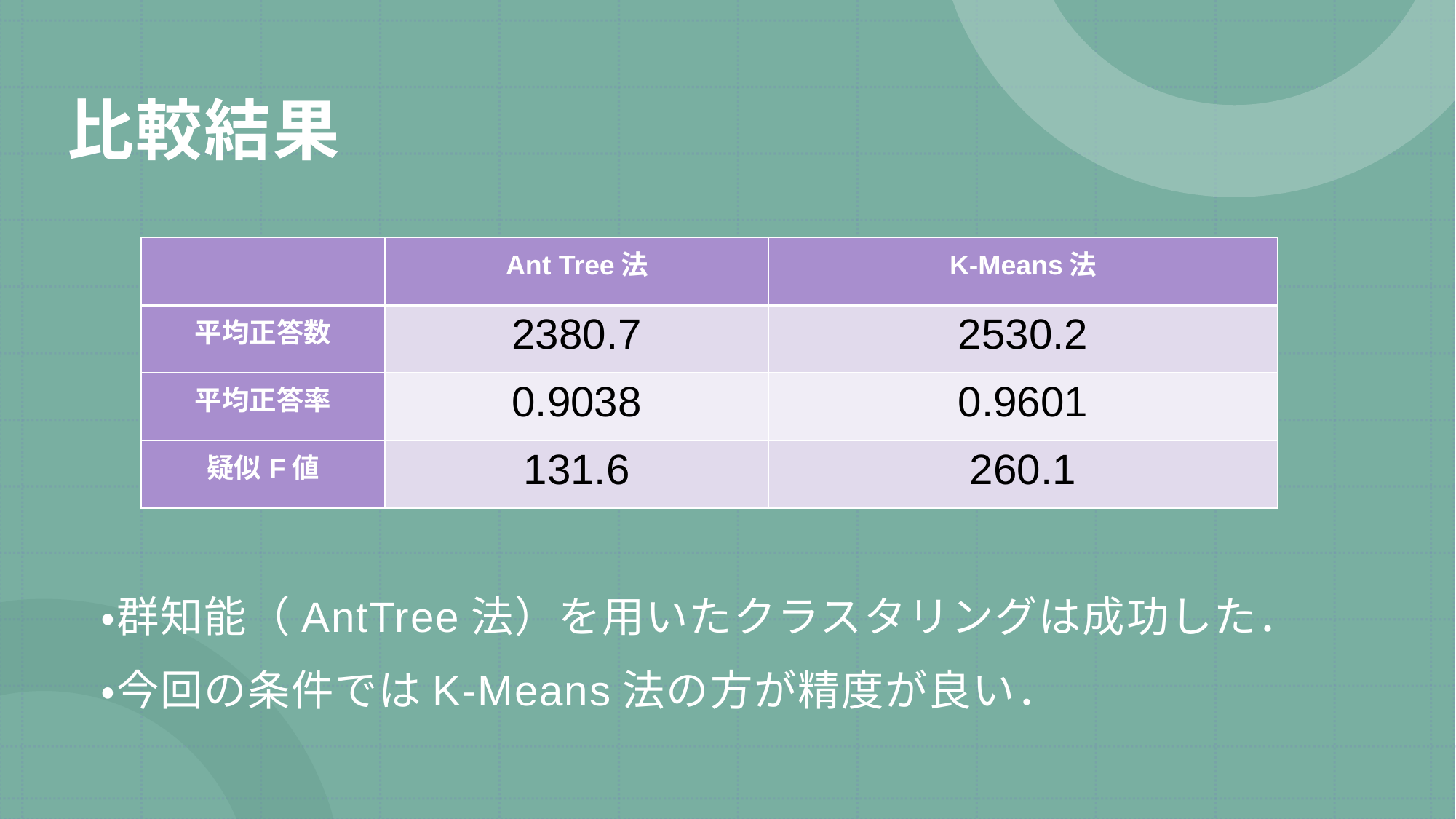

# 比較結果
|  | Ant Tree法 | K-Means法 |
| --- | --- | --- |
| 平均正答数 | 2380.7 | 2530.2 |
| 平均正答率 | 0.9038 | 0.9601 |
| 疑似F値 | 131.6 | 260.1 |
・群知能（AntTree法）を用いたクラスタリングは成功した．
・今回の条件ではK-Means法の方が精度が良い．